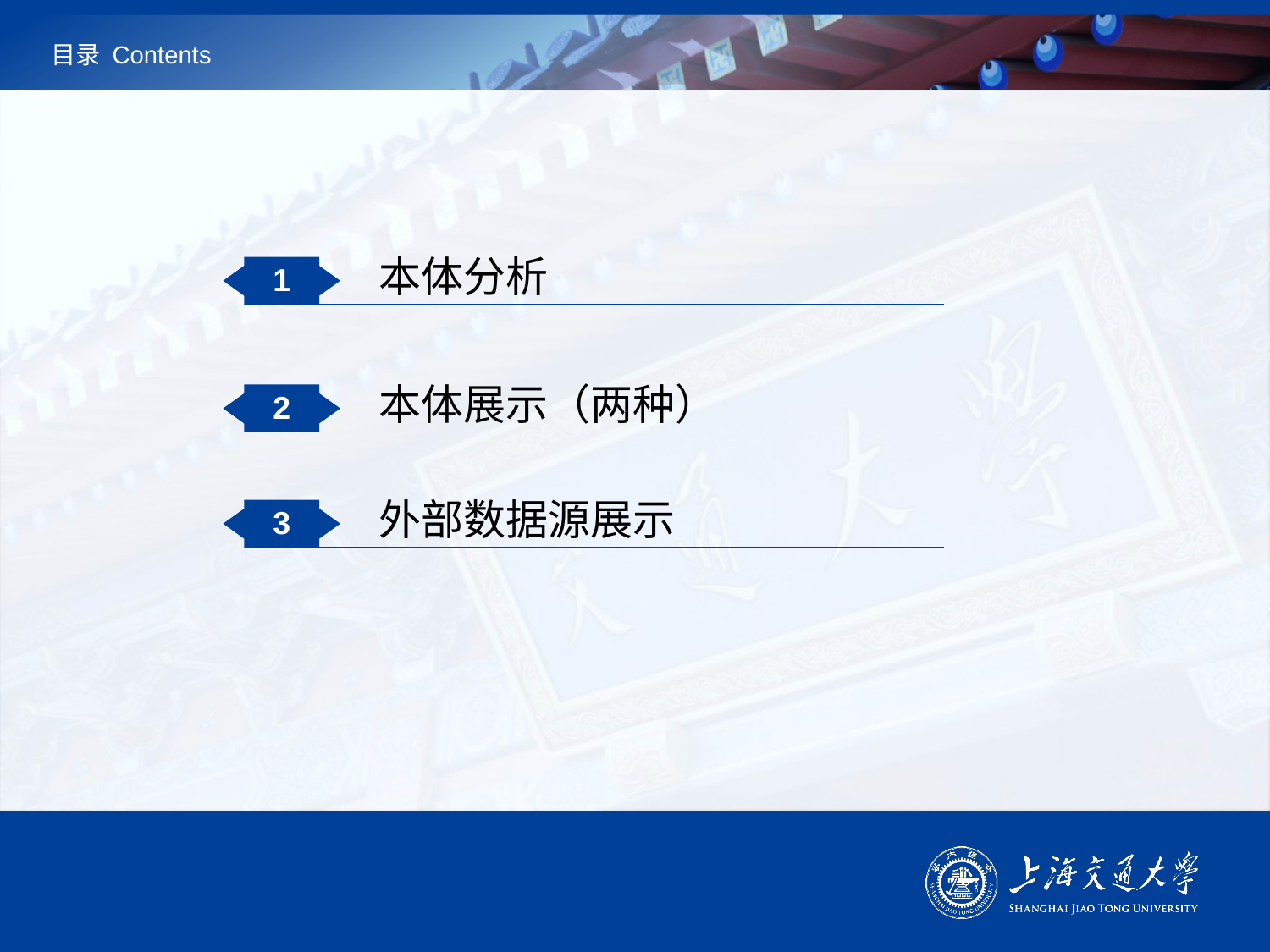

# 目录 Contents
本体分析
1

本体展示（两种）
2

外部数据源展示
3